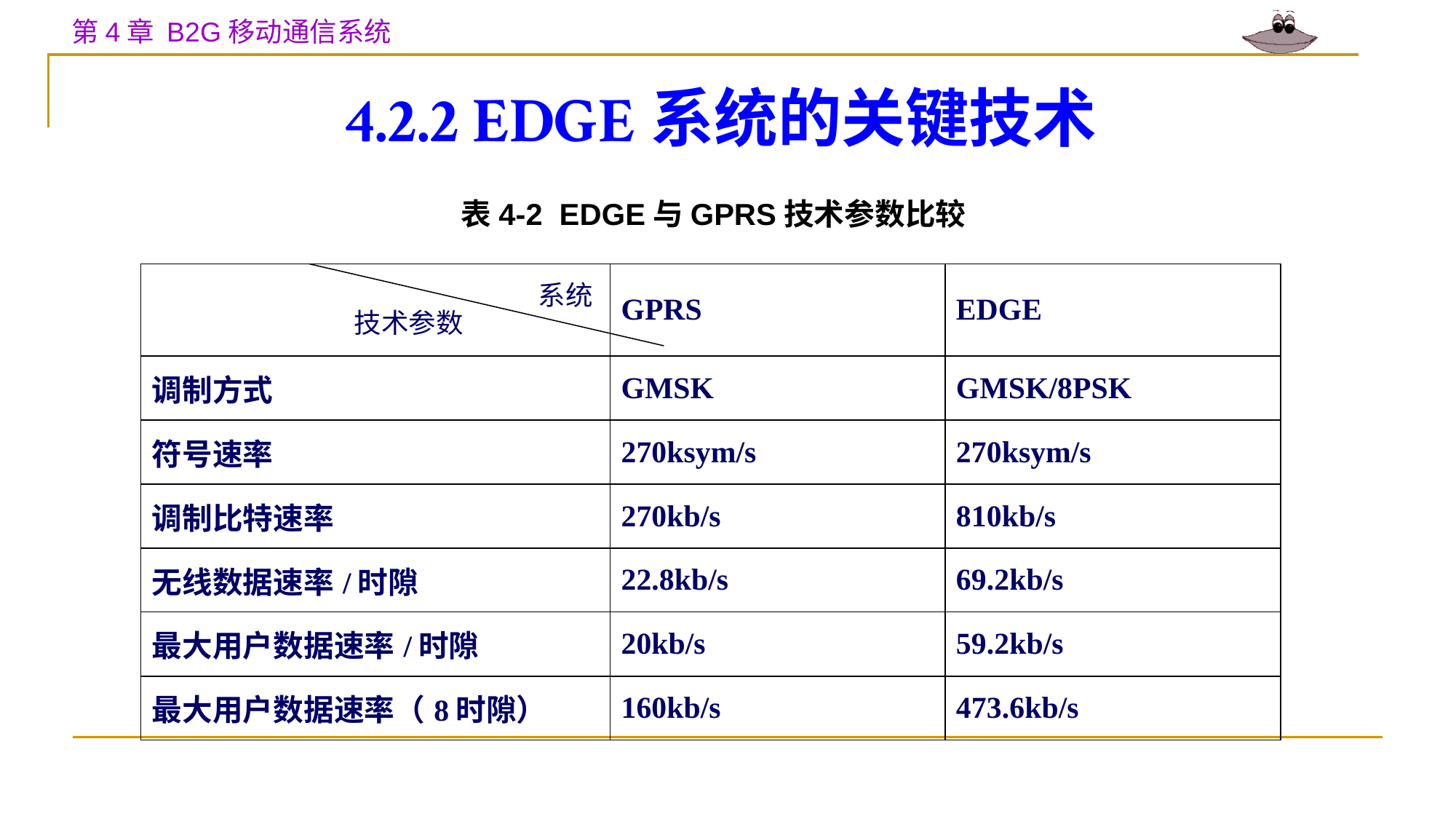

# 4.2.2 EDGE系统的关键技术
表4-2  EDGE与GPRS技术参数比较
|  | GPRS | EDGE |
| --- | --- | --- |
| 调制方式 | GMSK | GMSK/8PSK |
| 符号速率 | 270ksym/s | 270ksym/s |
| 调制比特速率 | 270kb/s | 810kb/s |
| 无线数据速率/时隙 | 22.8kb/s | 69.2kb/s |
| 最大用户数据速率/时隙 | 20kb/s | 59.2kb/s |
| 最大用户数据速率（8时隙） | 160kb/s | 473.6kb/s |

系统
   技术参数